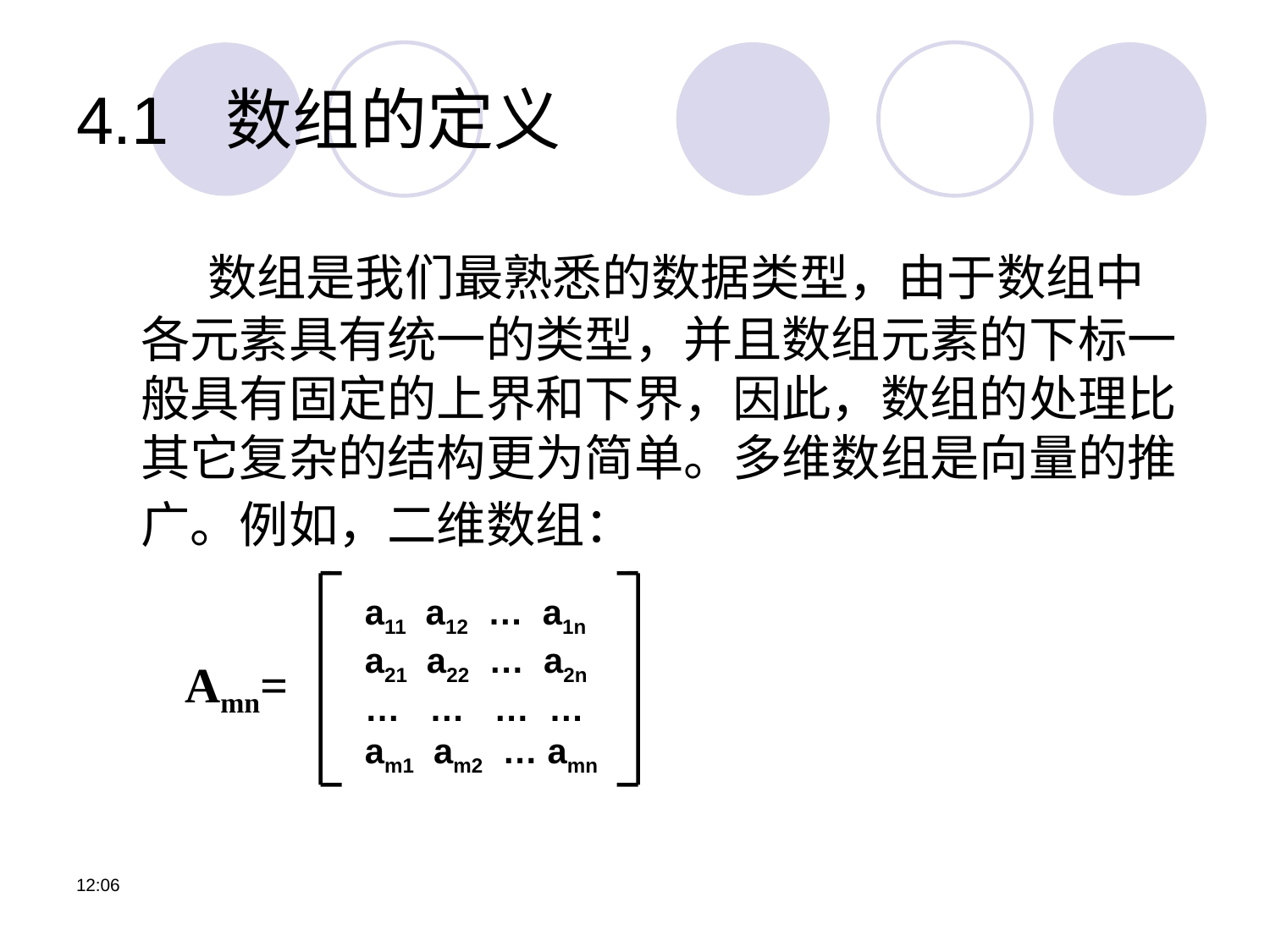

# 4.1 数组的定义
       数组是我们最熟悉的数据类型，由于数组中各元素具有统一的类型，并且数组元素的下标一般具有固定的上界和下界，因此，数组的处理比其它复杂的结构更为简单。多维数组是向量的推广。例如，二维数组：

a11  a12  …  a1n
a21  a22  …  a2n
…   …   …  …
am1  am2  … amn
Amn=
12:06